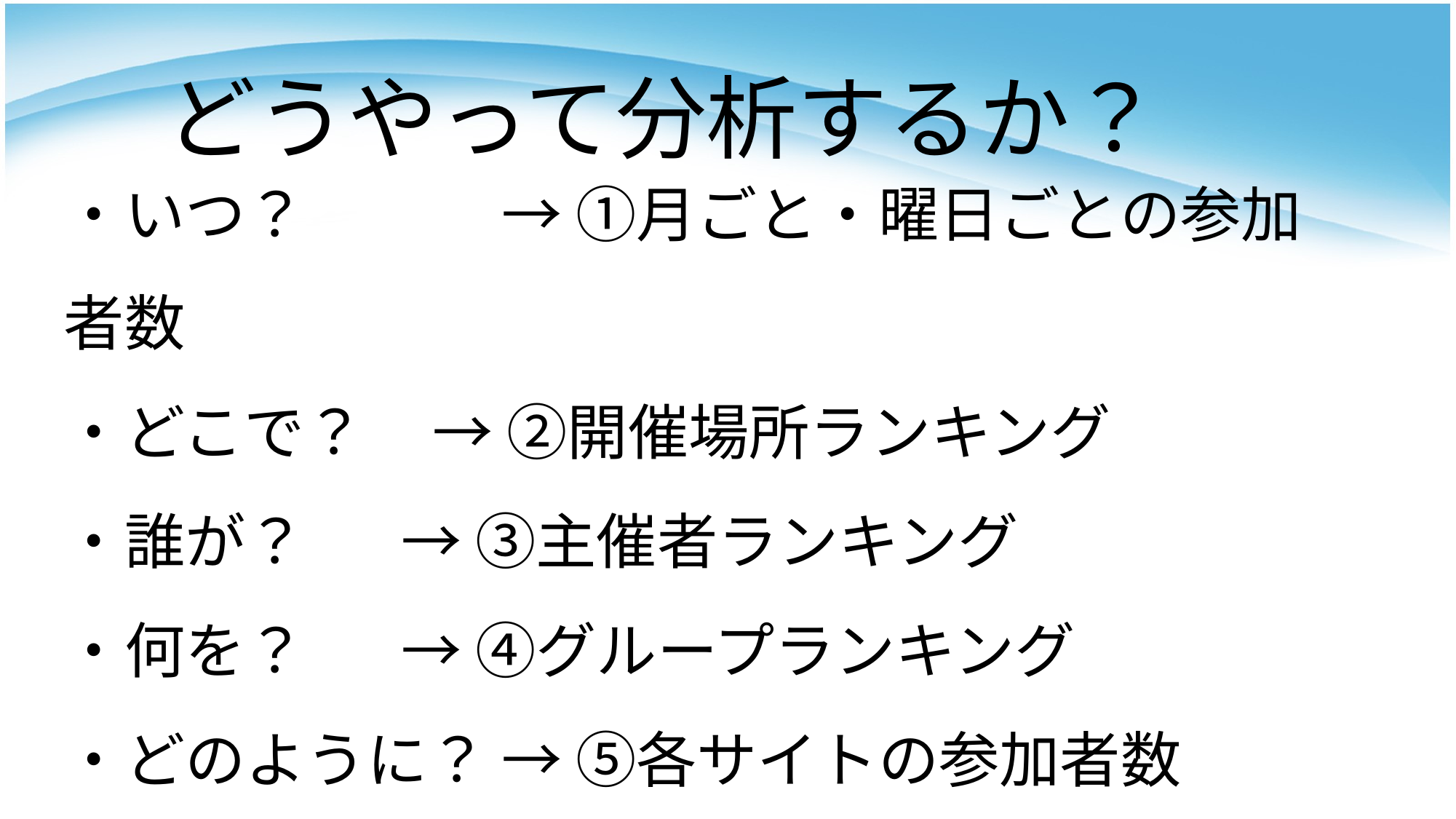

どうやって分析するか？
# ・いつ？　　　 → ①月ごと・曜日ごとの参加者数 ・どこで？     → ②開催場所ランキング ・誰が？       → ③主催者ランキング ・何を？       → ④グループランキング ・どのように？ → ⑤各サイトの参加者数